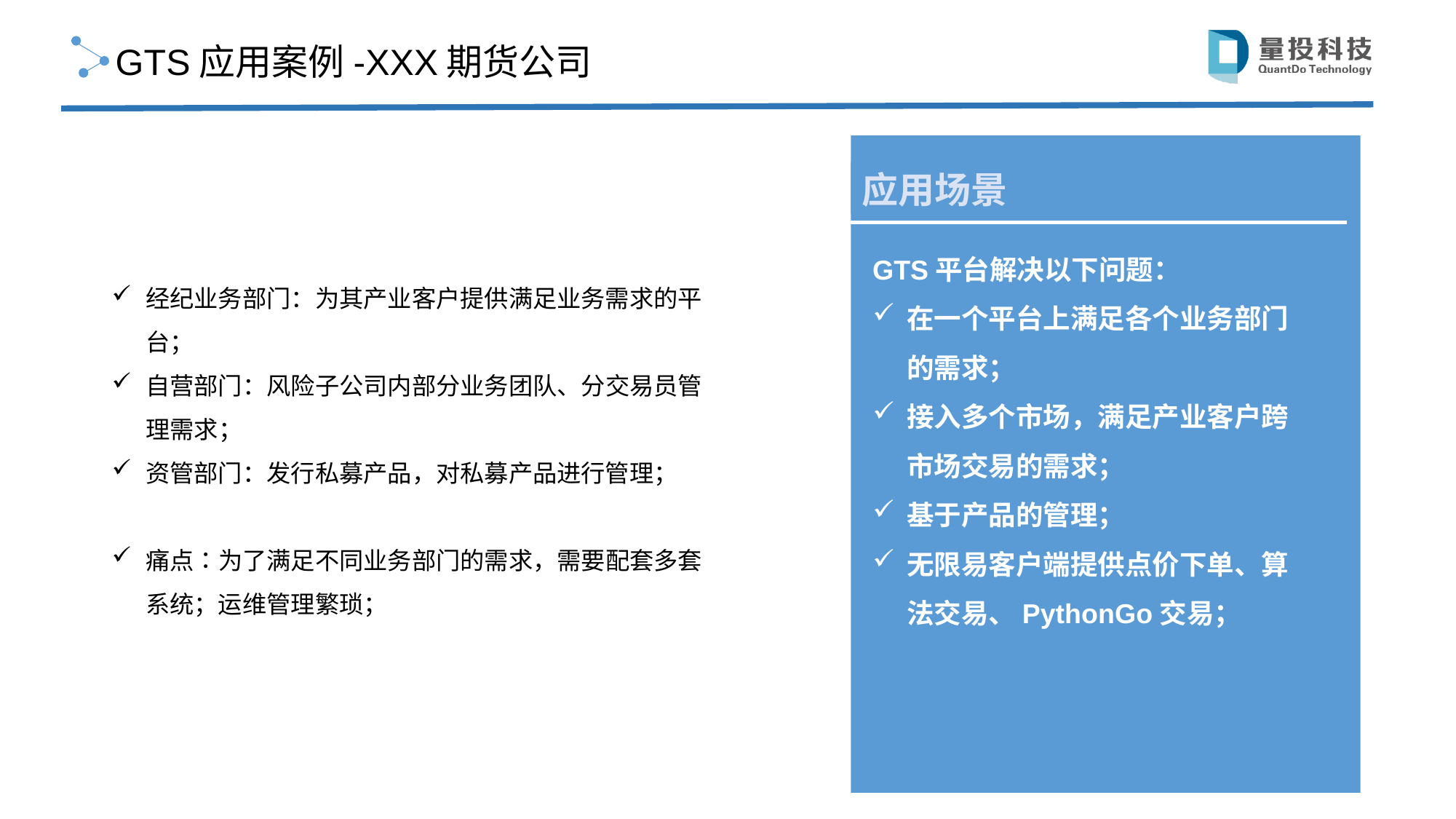

GTS应用案例-XXX期货公司

应用场景
GTS平台解决以下问题：
在一个平台上满足各个业务部门的需求；
接入多个市场，满足产业客户跨市场交易的需求；
基于产品的管理；
无限易客户端提供点价下单、算法交易、PythonGo交易；
经纪业务部门：为其产业客户提供满足业务需求的平台；
自营部门：风险子公司内部分业务团队、分交易员管理需求；
资管部门：发行私募产品，对私募产品进行管理；

痛点：为了满足不同业务部门的需求，需要配套多套系统；运维管理繁琐；